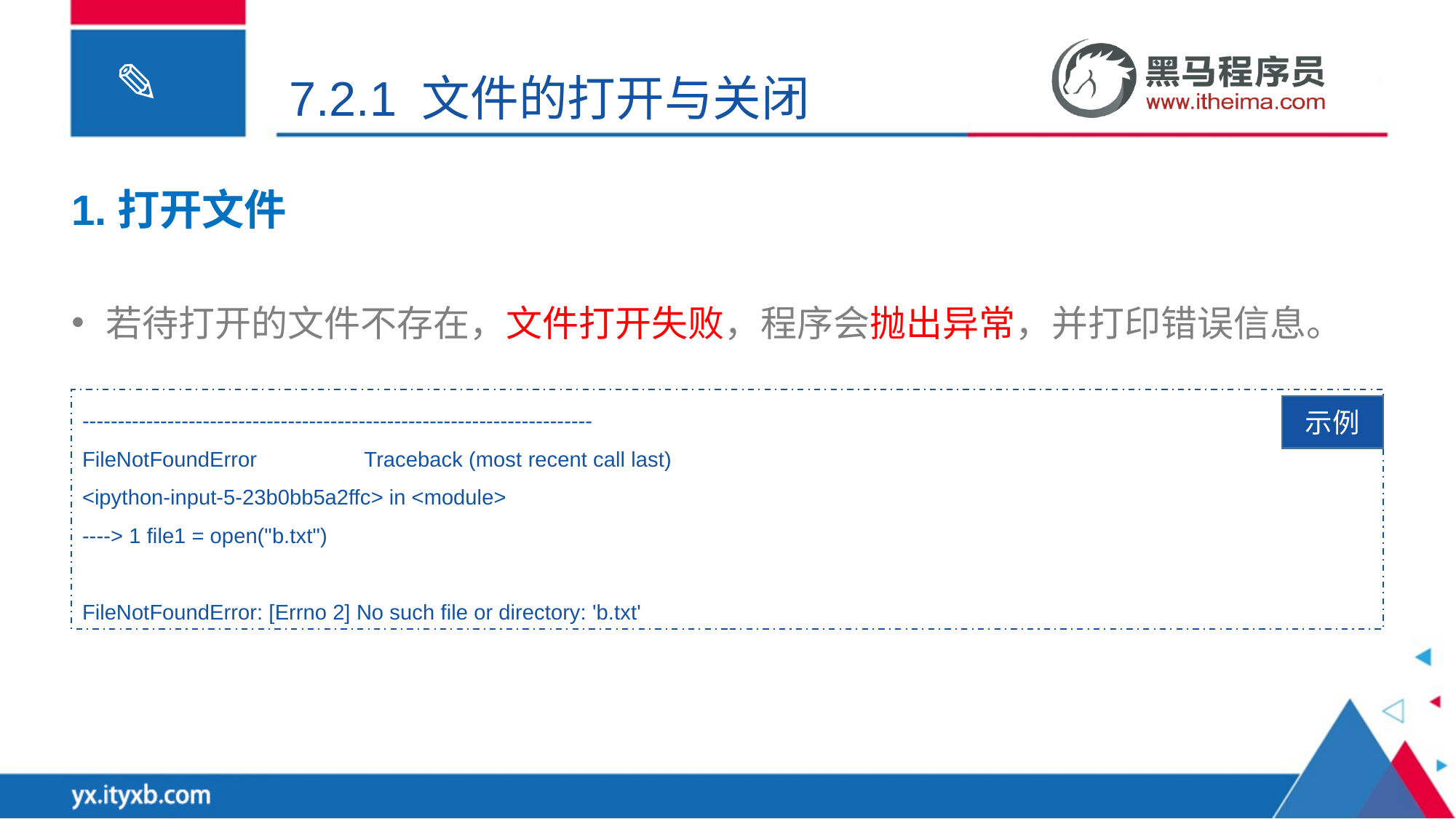

7.2.1 文件的打开与关闭
1.打开文件
若待打开的文件不存在，文件打开失败，程序会抛出异常，并打印错误信息。
------------------------------------------------------------------------
FileNotFoundError                  Traceback (most recent call last)
<ipython-input-5-23b0bb5a2ffc> in <module>
----> 1 file1 = open("b.txt")

FileNotFoundError: [Errno 2] No such file or directory: 'b.txt'
示例